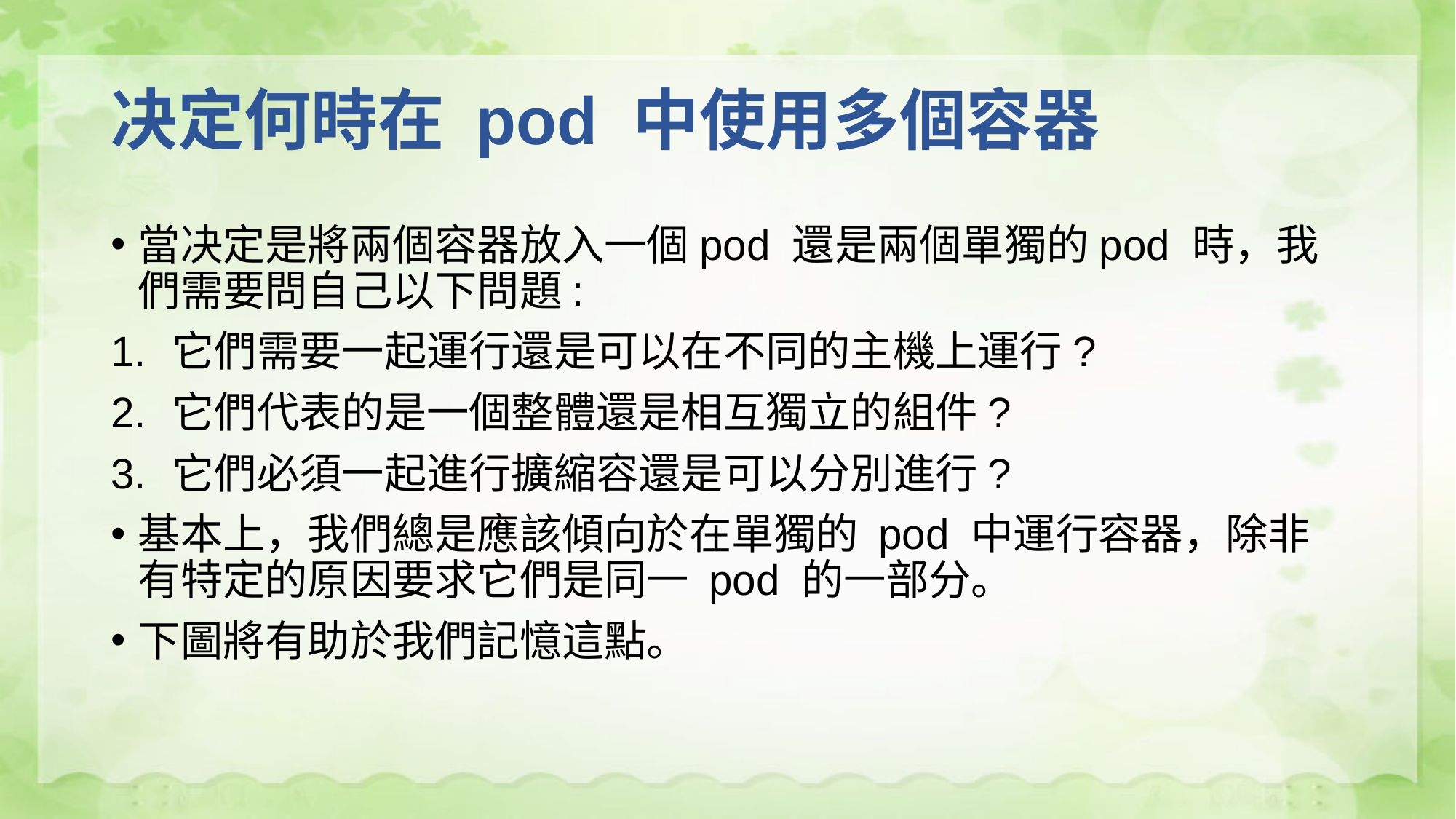

# 决定何時在 pod 中使用多個容器
當决定是將兩個容器放入一個pod 還是兩個單獨的pod 時，我們需要問自己以下問題:
它們需要一起運行還是可以在不同的主機上運行?
它們代表的是一個整體還是相互獨立的組件?
它們必須一起進行擴縮容還是可以分別進行?
基本上，我們總是應該傾向於在單獨的 pod 中運行容器，除非有特定的原因要求它們是同一 pod 的一部分。
下圖將有助於我們記憶這點。